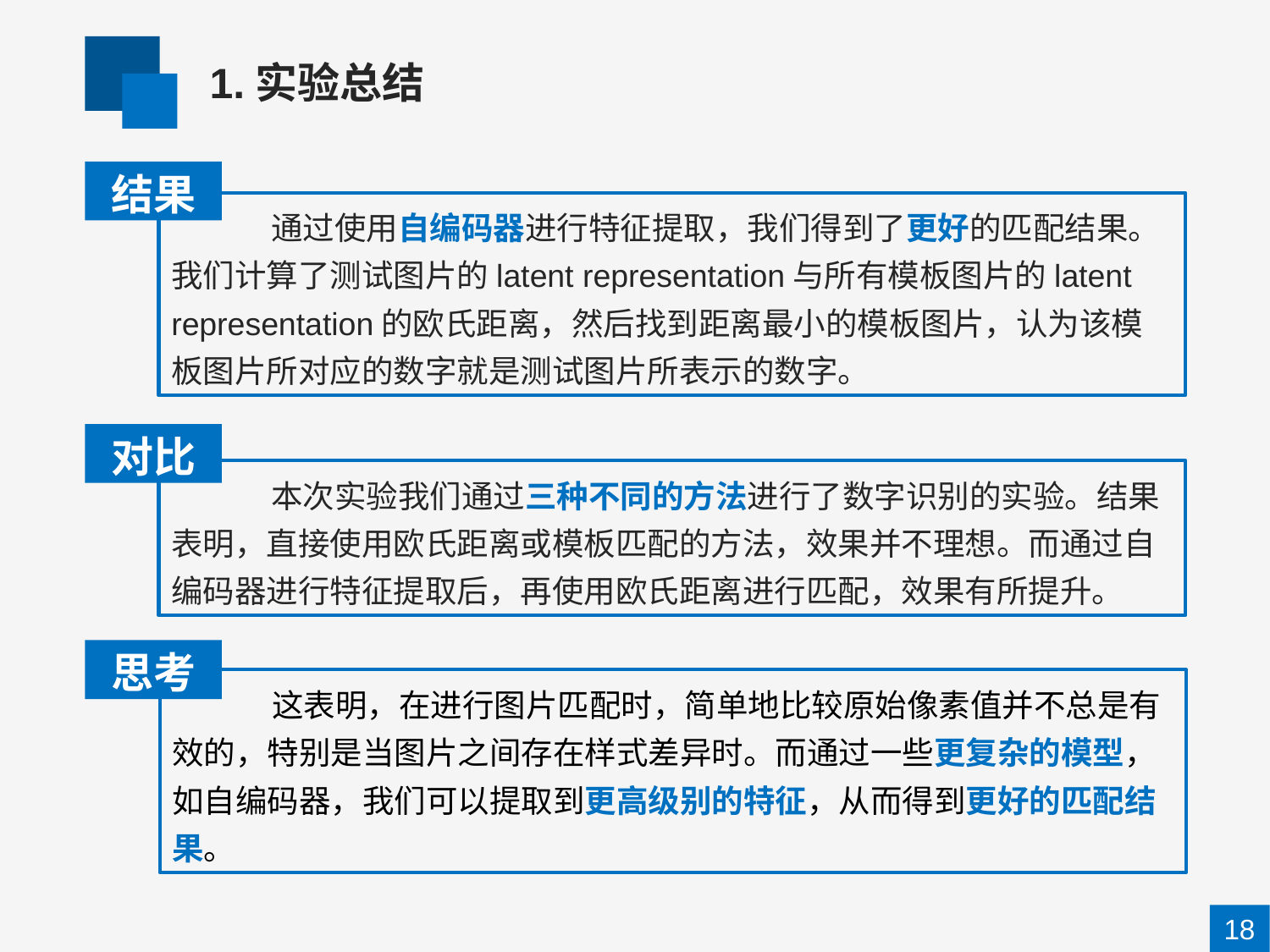

1.实验总结
结果
通过使用自编码器进行特征提取，我们得到了更好的匹配结果。我们计算了测试图片的latent representation与所有模板图片的latent representation的欧氏距离，然后找到距离最小的模板图片，认为该模板图片所对应的数字就是测试图片所表示的数字。
对比
本次实验我们通过三种不同的方法进行了数字识别的实验。结果表明，直接使用欧氏距离或模板匹配的方法，效果并不理想。而通过自编码器进行特征提取后，再使用欧氏距离进行匹配，效果有所提升。
思考
这表明，在进行图片匹配时，简单地比较原始像素值并不总是有效的，特别是当图片之间存在样式差异时。而通过一些更复杂的模型，如自编码器，我们可以提取到更高级别的特征，从而得到更好的匹配结果。
18